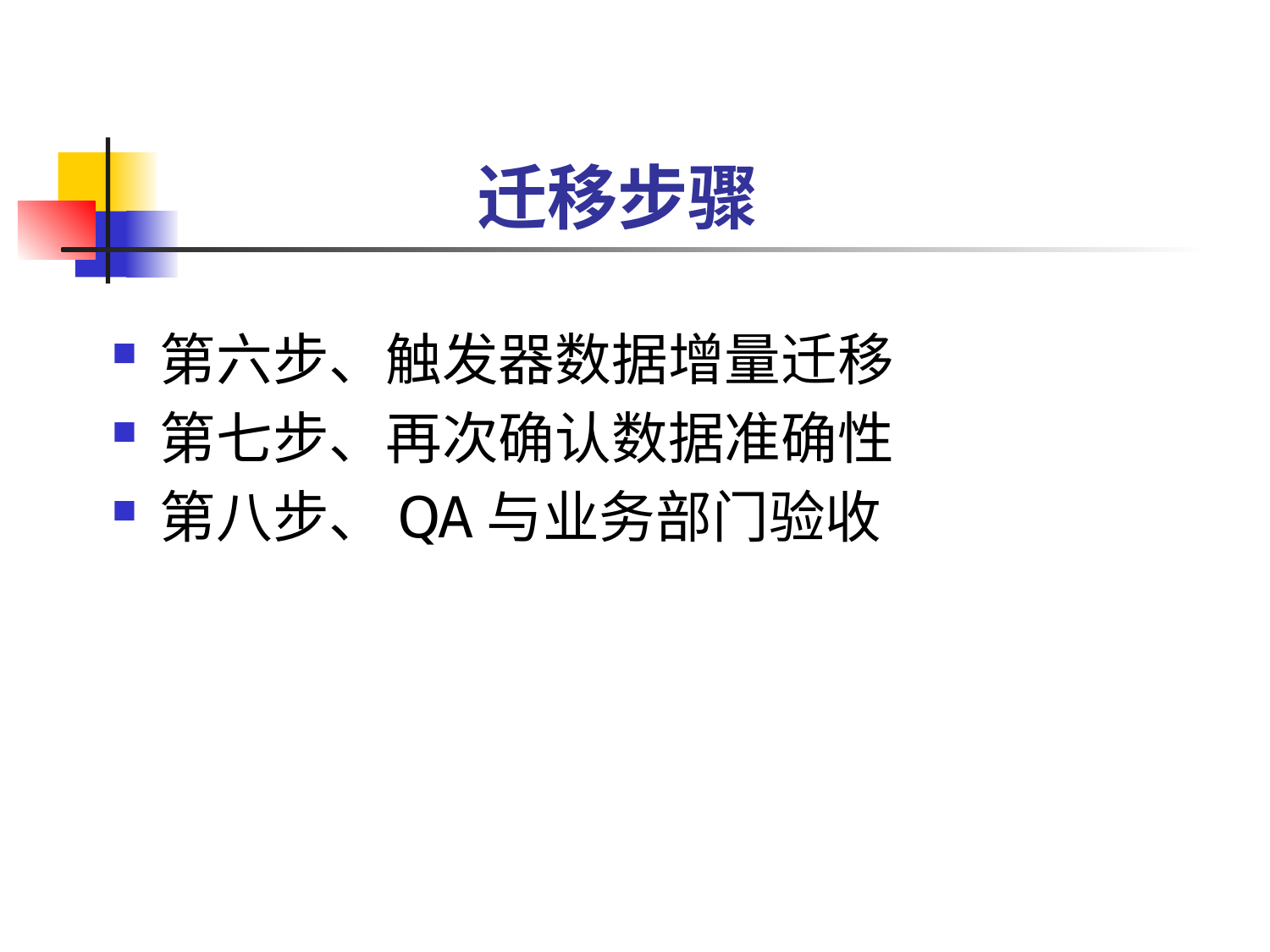

# 迁移步骤
第六步、触发器数据增量迁移
第七步、再次确认数据准确性
第八步、QA与业务部门验收